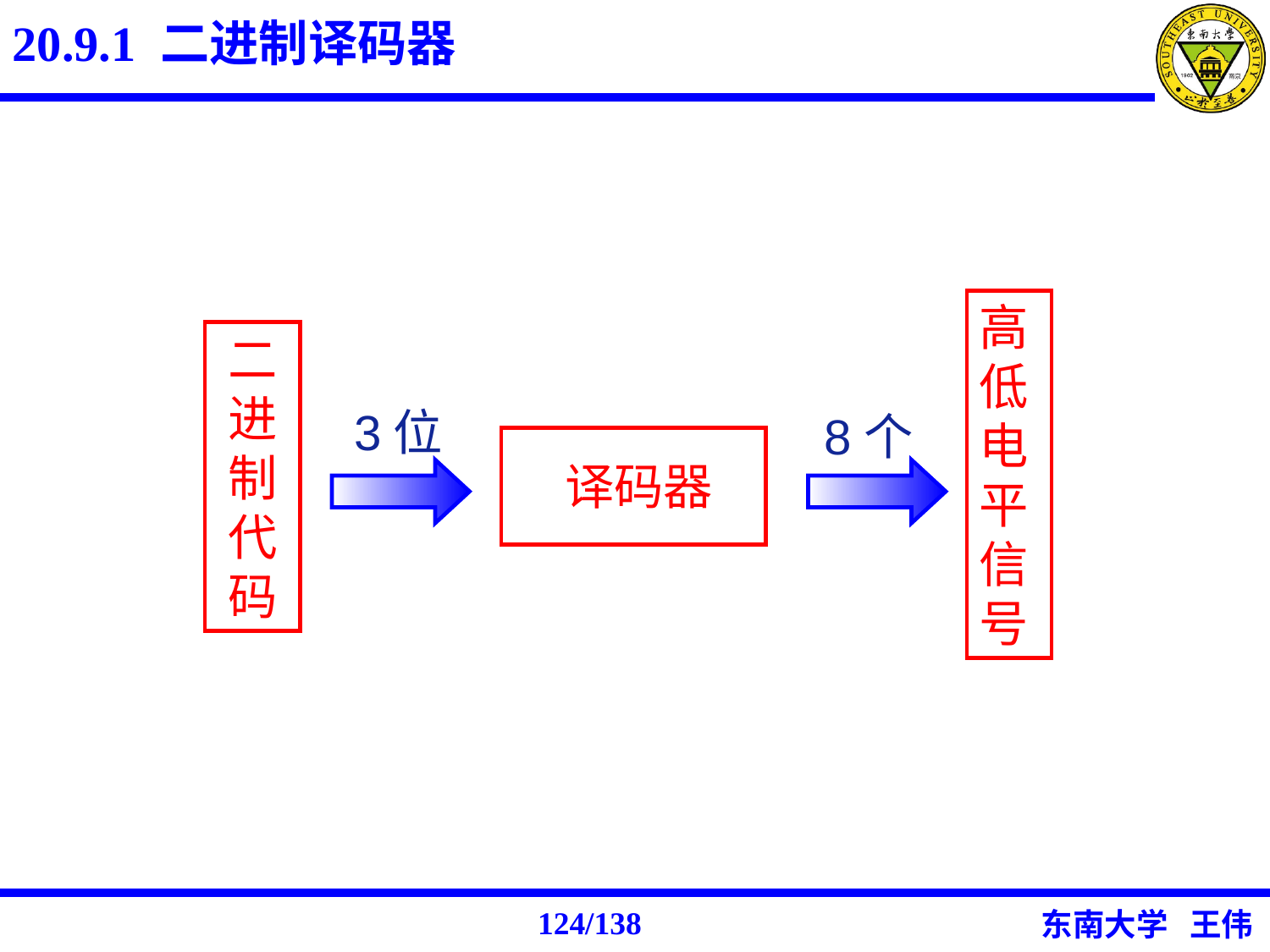

20.9.1 二进制译码器
高低电平信号
二进制代码
3位
8个

译码器